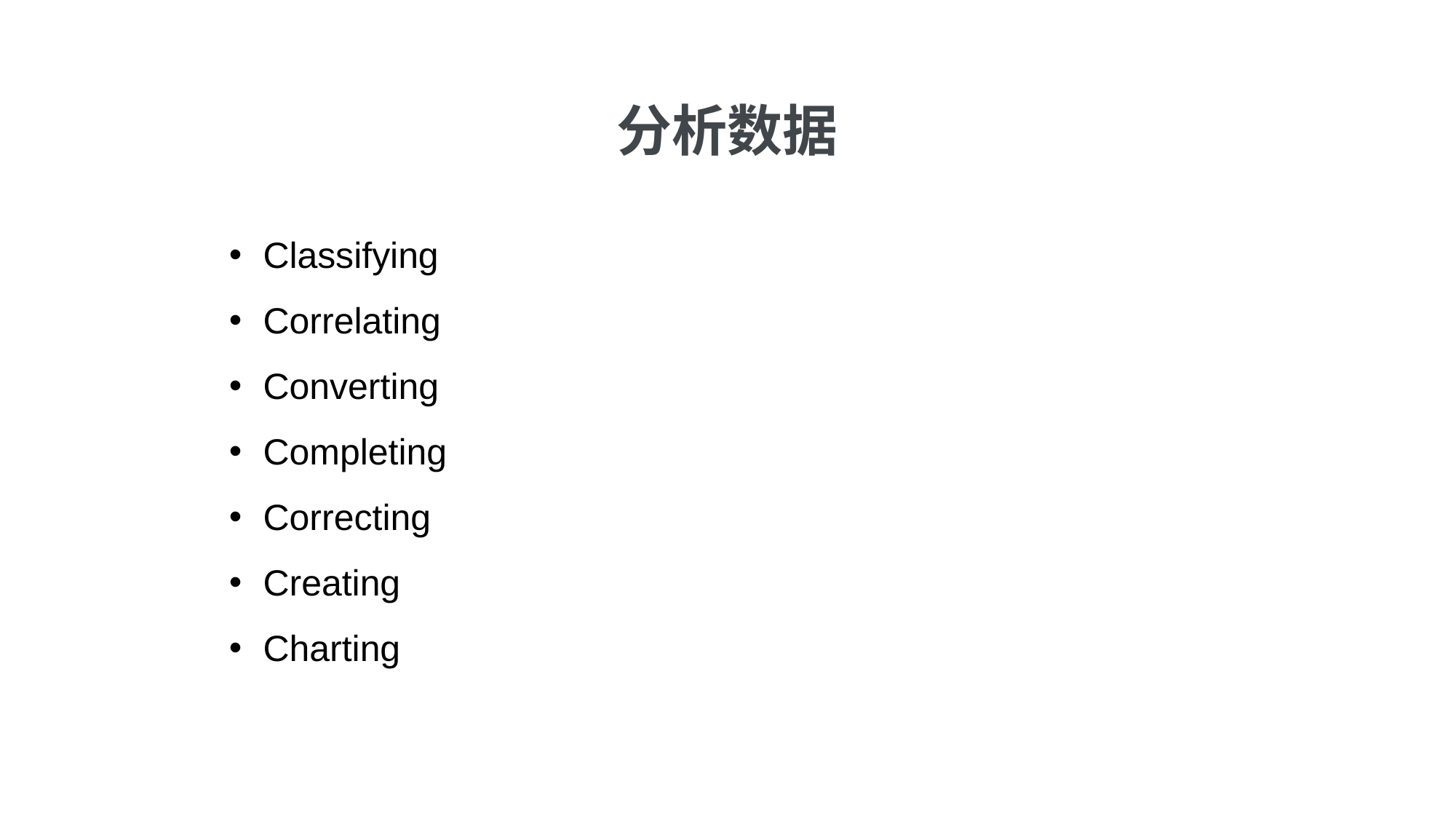

分析数据

Classifying
Correlating
Converting
Completing
Correcting
Creating
Charting